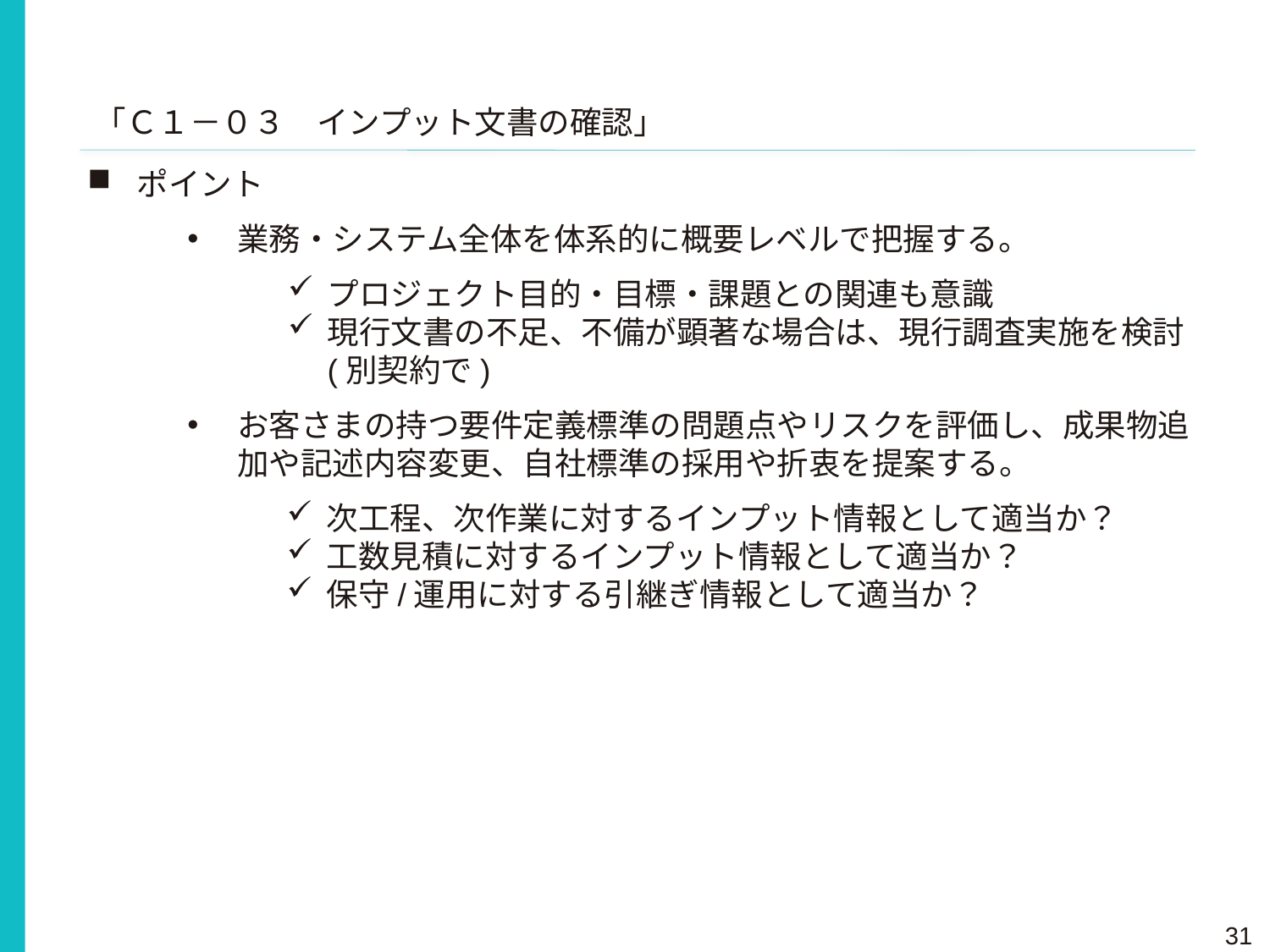

「Ｃ１－０３　インプット文書の確認」
ポイント

業務・システム全体を体系的に概要レベルで把握する。

プロジェクト目的・目標・課題との関連も意識
現行文書の不足、不備が顕著な場合は、現行調査実施を検討
(別契約で)

お客さまの持つ要件定義標準の問題点やリスクを評価し、成果物追加や記述内容変更、自社標準の採用や折衷を提案する。

次工程、次作業に対するインプット情報として適当か？
工数見積に対するインプット情報として適当か？
保守/運用に対する引継ぎ情報として適当か？
31